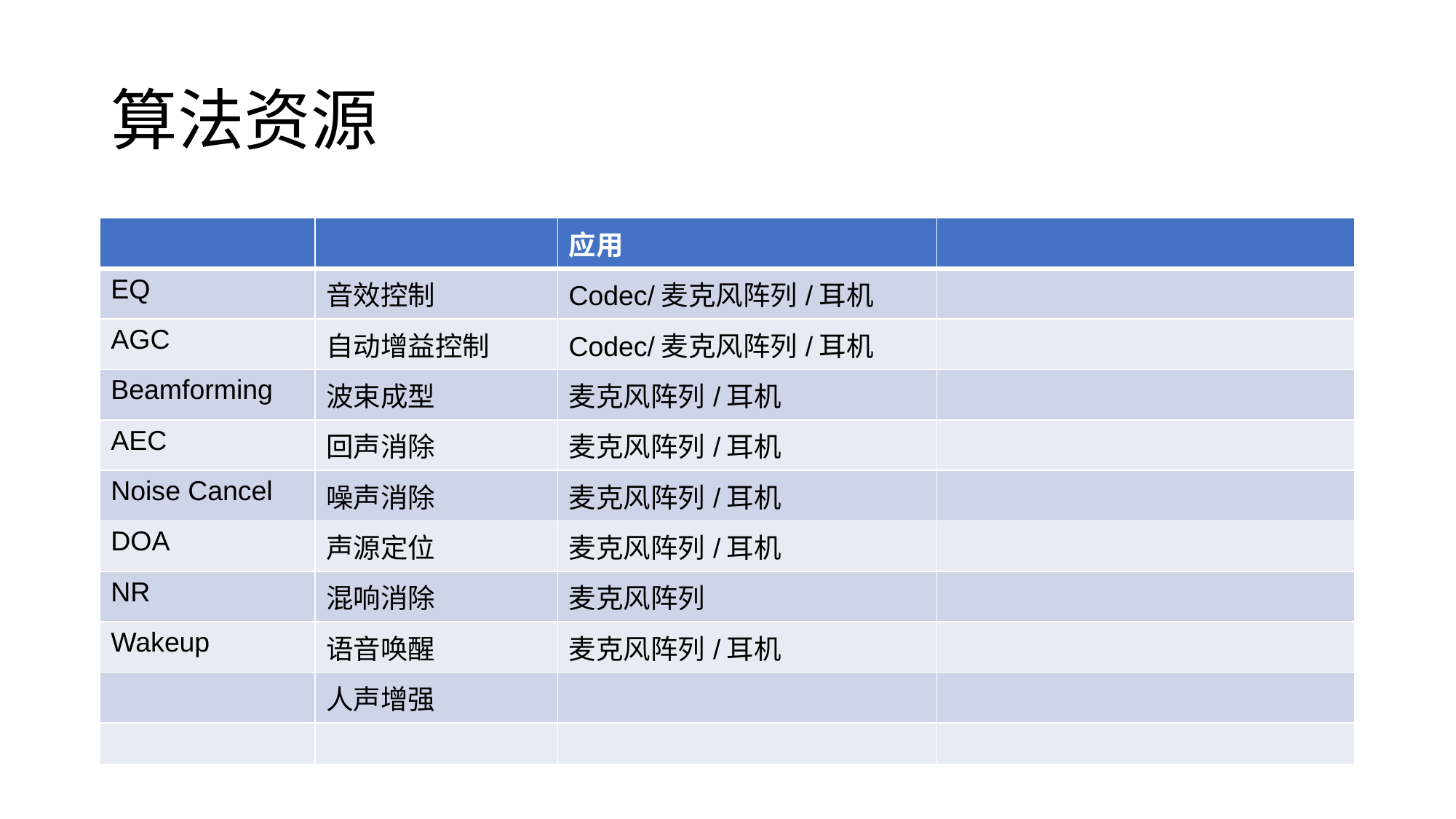

# 算法资源
|  |  | 应用 |  |
| --- | --- | --- | --- |
| EQ | 音效控制 | Codec/麦克风阵列/耳机 |  |
| AGC | 自动增益控制 | Codec/麦克风阵列/耳机 |  |
| Beamforming | 波束成型 | 麦克风阵列/耳机 |  |
| AEC | 回声消除 | 麦克风阵列/耳机 |  |
| Noise Cancel | 噪声消除 | 麦克风阵列/耳机 |  |
| DOA | 声源定位 | 麦克风阵列/耳机 |  |
| NR | 混响消除 | 麦克风阵列 |  |
| Wakeup | 语音唤醒 | 麦克风阵列/耳机 |  |
|  | 人声增强 |  |  |
|  |  |  |  |